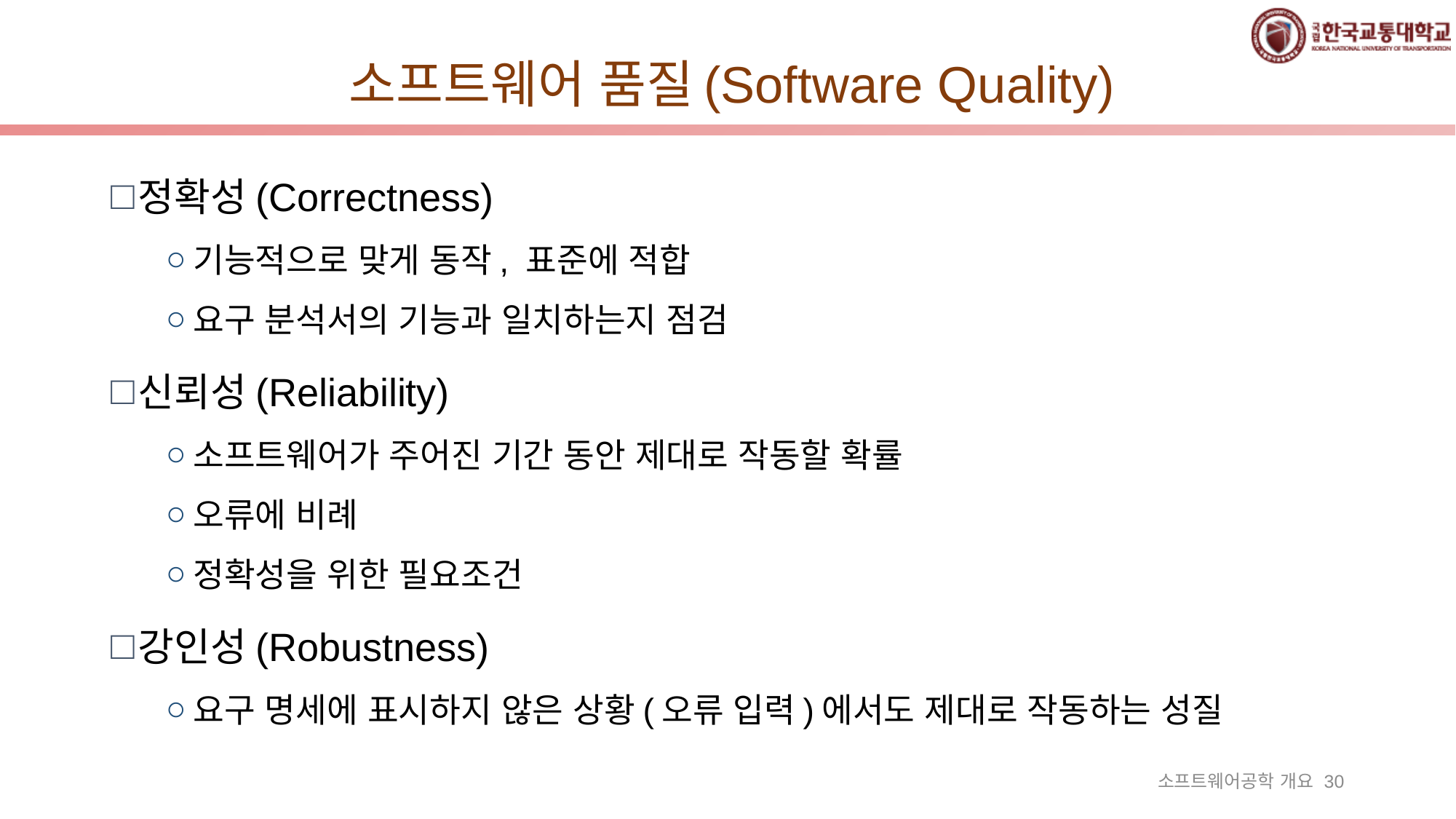

# 소프트웨어 품질(Software Quality)
정확성(Correctness)
기능적으로 맞게 동작, 표준에 적합
요구 분석서의 기능과 일치하는지 점검
신뢰성(Reliability)
소프트웨어가 주어진 기간 동안 제대로 작동할 확률
오류에 비례
정확성을 위한 필요조건
강인성(Robustness)
요구 명세에 표시하지 않은 상황(오류 입력)에서도 제대로 작동하는 성질
소프트웨어공학 개요 30